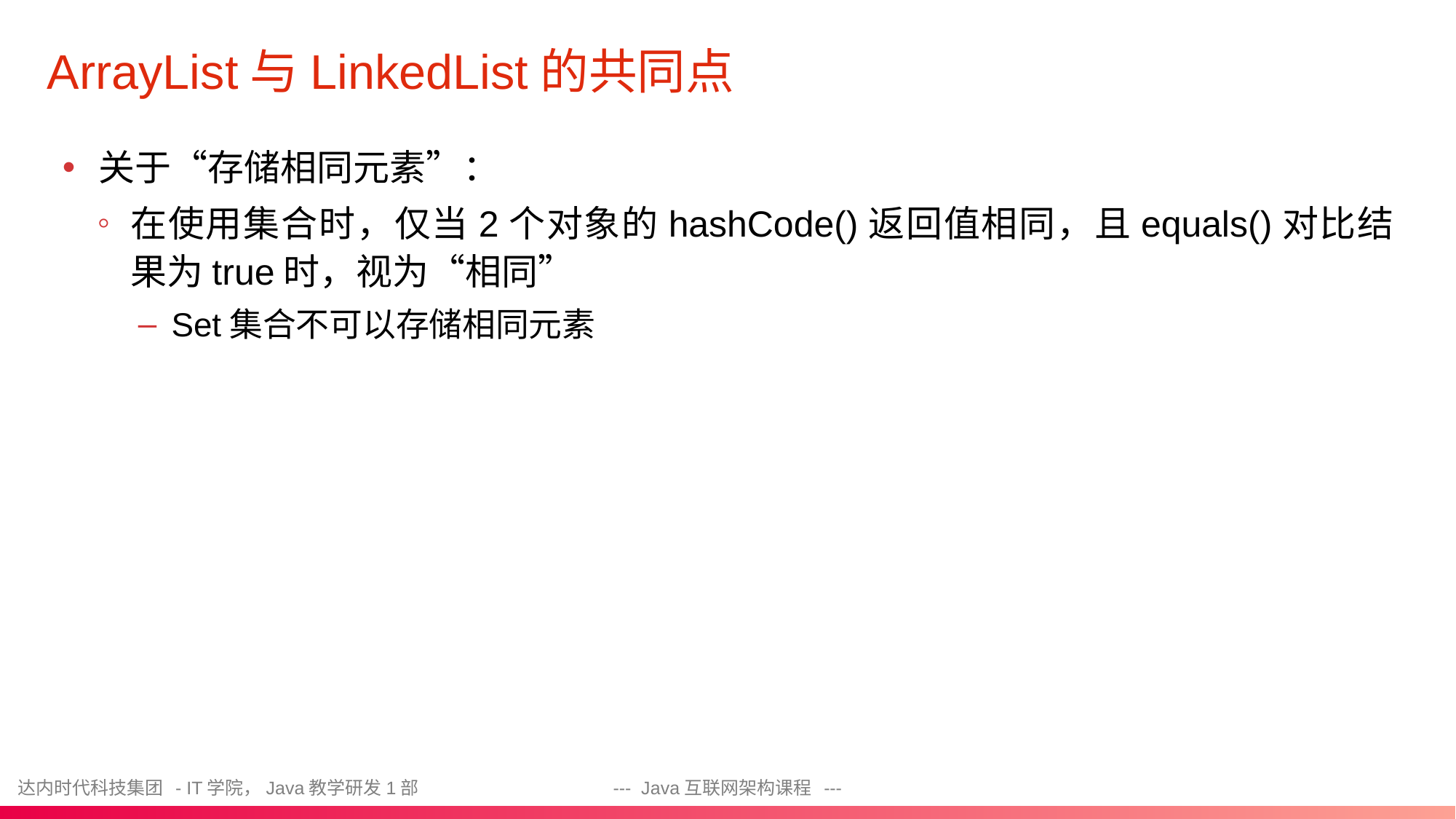

# ArrayList与LinkedList的共同点
关于“存储相同元素”：
在使用集合时，仅当2个对象的hashCode()返回值相同，且equals()对比结果为true时，视为“相同”
Set集合不可以存储相同元素